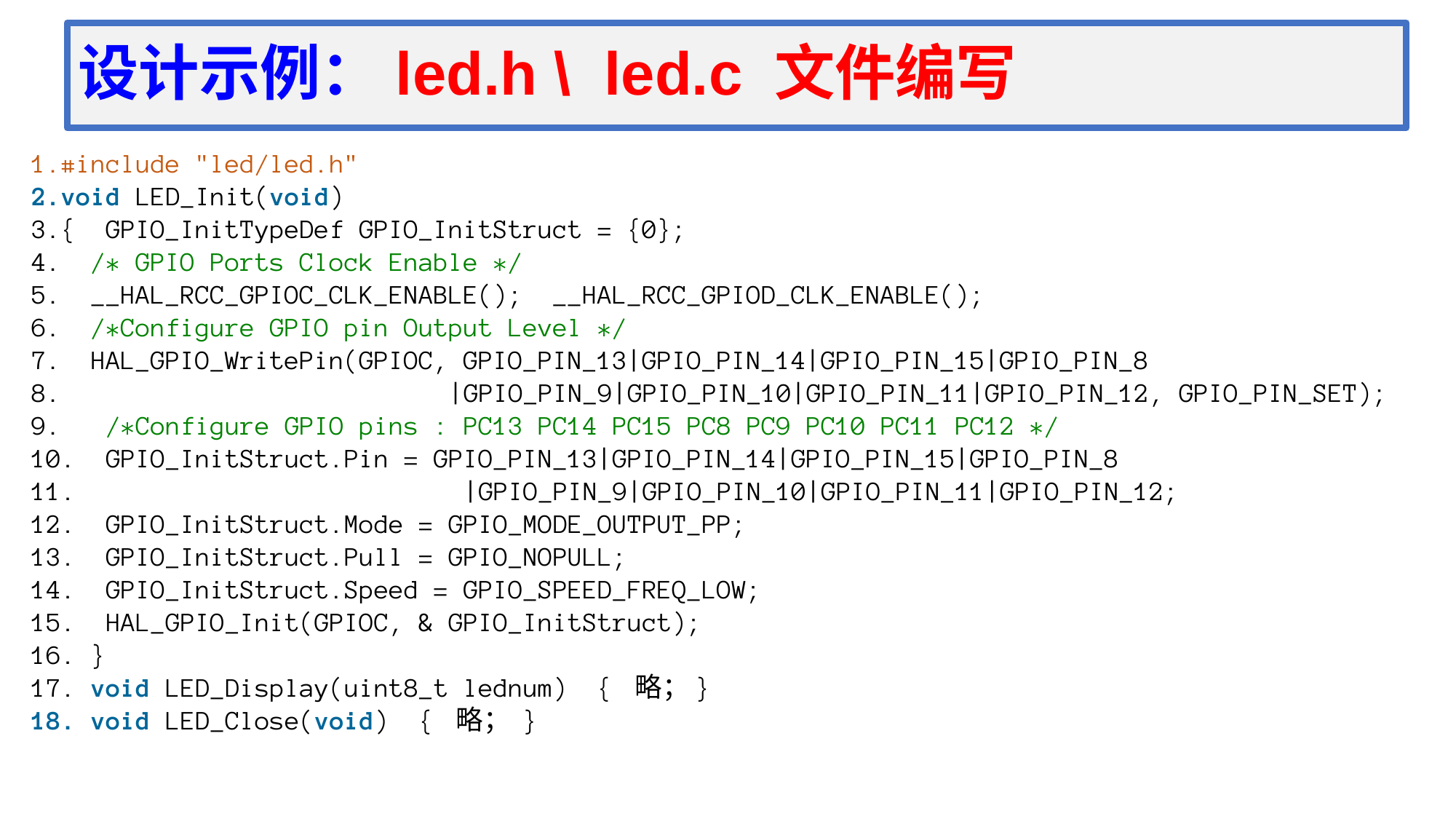

设计示例：led.h \  led.c 文件编写
#include "led/led.h"
void LED_Init(void)
{  GPIO_InitTypeDef GPIO_InitStruct = {0};
  /* GPIO Ports Clock Enable */
  __HAL_RCC_GPIOC_CLK_ENABLE();  __HAL_RCC_GPIOD_CLK_ENABLE();
  /*Configure GPIO pin Output Level */
  HAL_GPIO_WritePin(GPIOC, GPIO_PIN_13|GPIO_PIN_14|GPIO_PIN_15|GPIO_PIN_8
                          |GPIO_PIN_9|GPIO_PIN_10|GPIO_PIN_11|GPIO_PIN_12, GPIO_PIN_SET);
   /*Configure GPIO pins : PC13 PC14 PC15 PC8 PC9 PC10 PC11 PC12 */
  GPIO_InitStruct.Pin = GPIO_PIN_13|GPIO_PIN_14|GPIO_PIN_15|GPIO_PIN_8
                          |GPIO_PIN_9|GPIO_PIN_10|GPIO_PIN_11|GPIO_PIN_12;
  GPIO_InitStruct.Mode = GPIO_MODE_OUTPUT_PP;
  GPIO_InitStruct.Pull = GPIO_NOPULL;
  GPIO_InitStruct.Speed = GPIO_SPEED_FREQ_LOW;
  HAL_GPIO_Init(GPIOC, & GPIO_InitStruct);
 }
 void LED_Display(uint8_t lednum)  { 略；}
 void LED_Close(void)  { 略； }